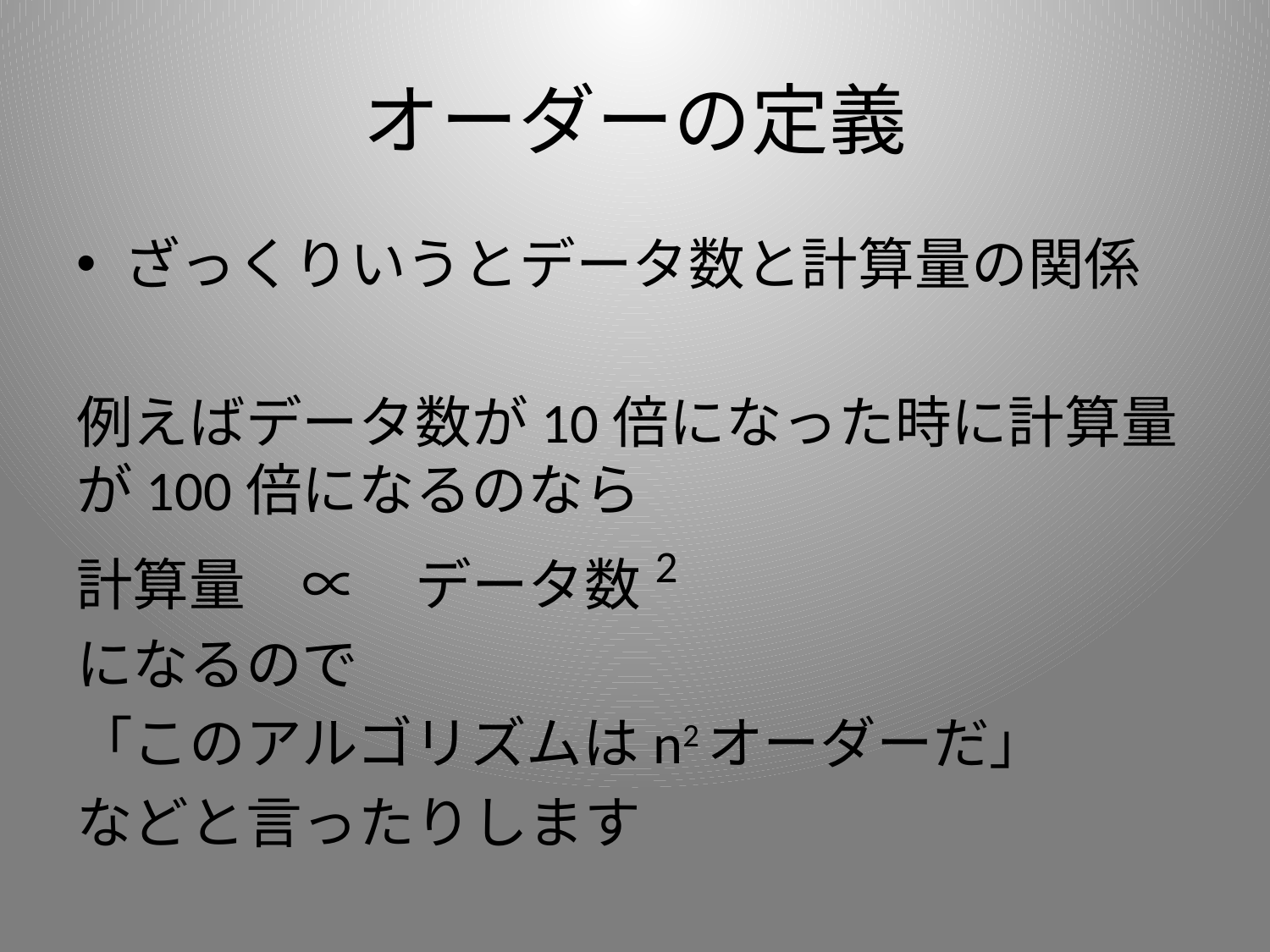

# オーダーの定義
ざっくりいうとデータ数と計算量の関係

例えばデータ数が10倍になった時に計算量が100倍になるのなら
計算量　∝　データ数2
になるので
「このアルゴリズムはn2オーダーだ」
などと言ったりします